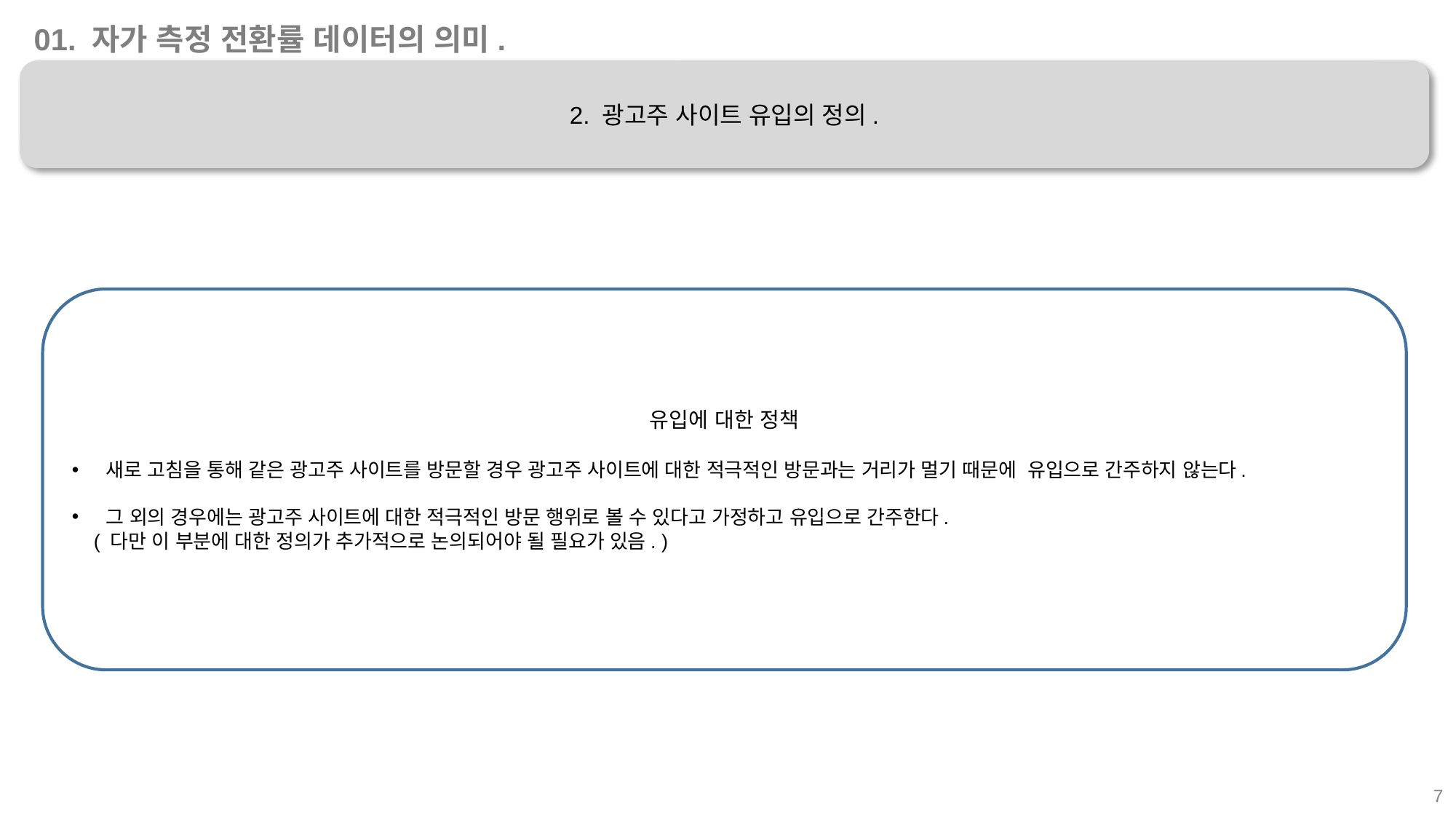

01. 자가 측정 전환률 데이터의 의미.
2. 광고주 사이트 유입의 정의.
유입에 대한 정책

새로 고침을 통해 같은 광고주 사이트를 방문할 경우 광고주 사이트에 대한 적극적인 방문과는 거리가 멀기 때문에  유입으로 간주하지 않는다.

그 외의 경우에는 광고주 사이트에 대한 적극적인 방문 행위로 볼 수 있다고 가정하고 유입으로 간주한다.
    ( 다만 이 부분에 대한 정의가 추가적으로 논의되어야 될 필요가 있음. )
7